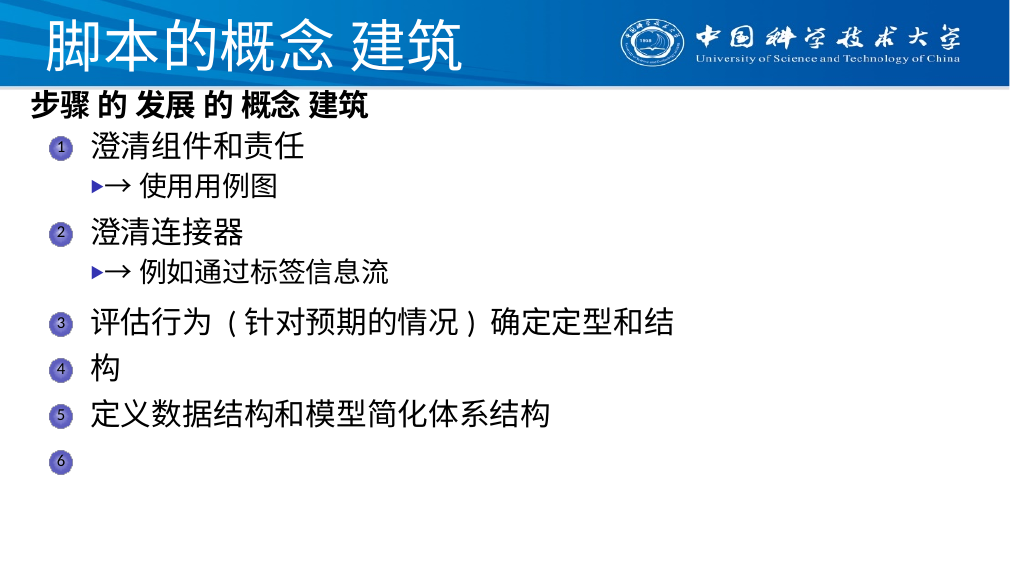

# 脚本的概念 建筑
步骤 的 发展 的 概念 建筑
澄清组件和责任
▶→使用用例图
澄清连接器
▶→例如通过标签信息流
评估行为 (针对预期的情况) 确定定型和结构
定义数据结构和模型简化体系结构

1

2

3

4

5

6